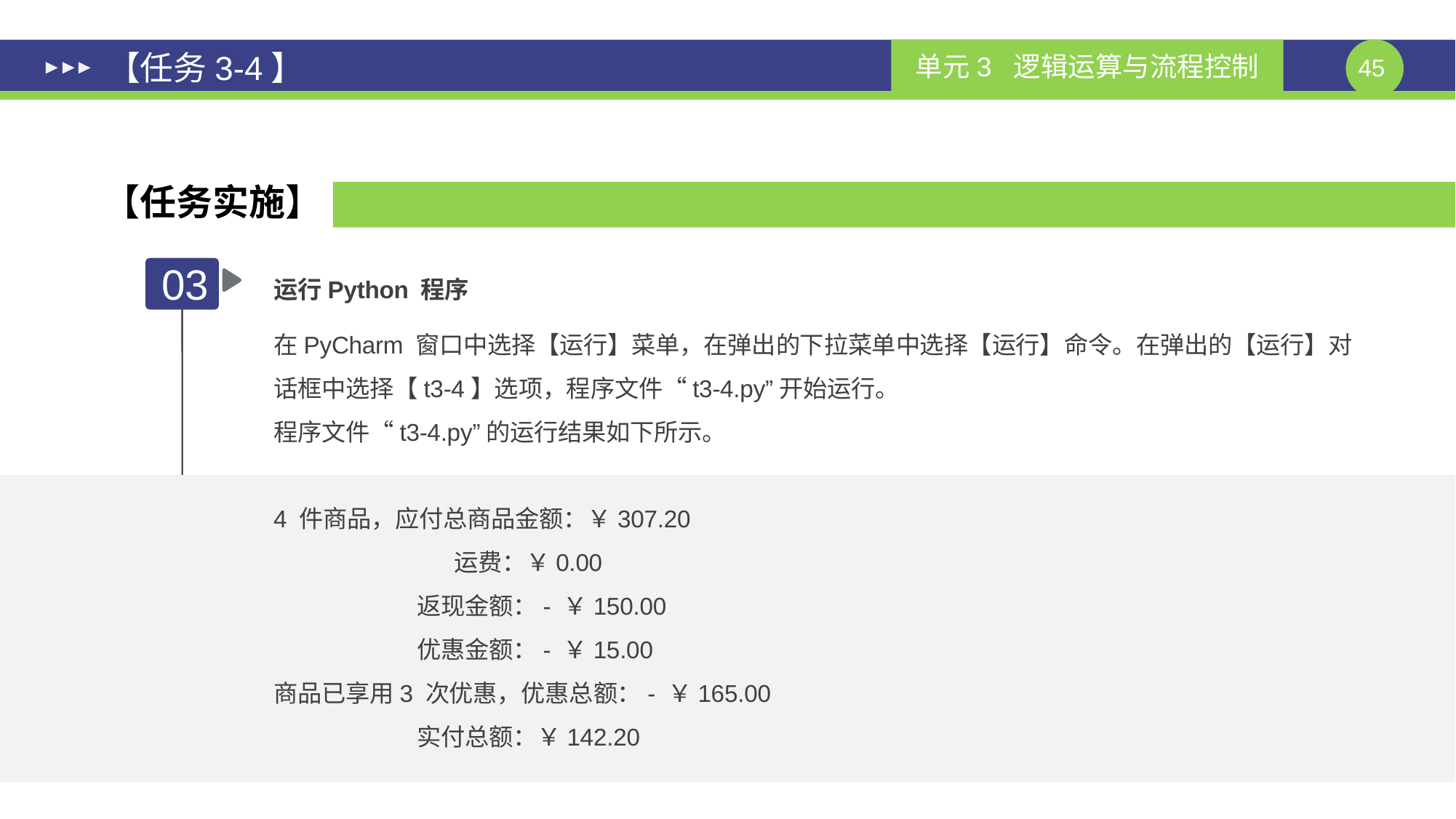

# 【任务3-4】
【任务实施】

03

运行Python 程序

在PyCharm 窗口中选择【运行】菜单，在弹出的下拉菜单中选择【运行】命令。在弹出的【运行】对话框中选择【t3-4】选项，程序文件“t3-4.py”开始运行。
程序文件“t3-4.py”的运行结果如下所示。

4 件商品，应付总商品金额：￥307.20
                                 运费：￥0.00
                          返现金额：- ￥150.00
                          优惠金额：- ￥15.00
商品已享用3 次优惠，优惠总额：- ￥165.00
                          实付总额：￥142.20